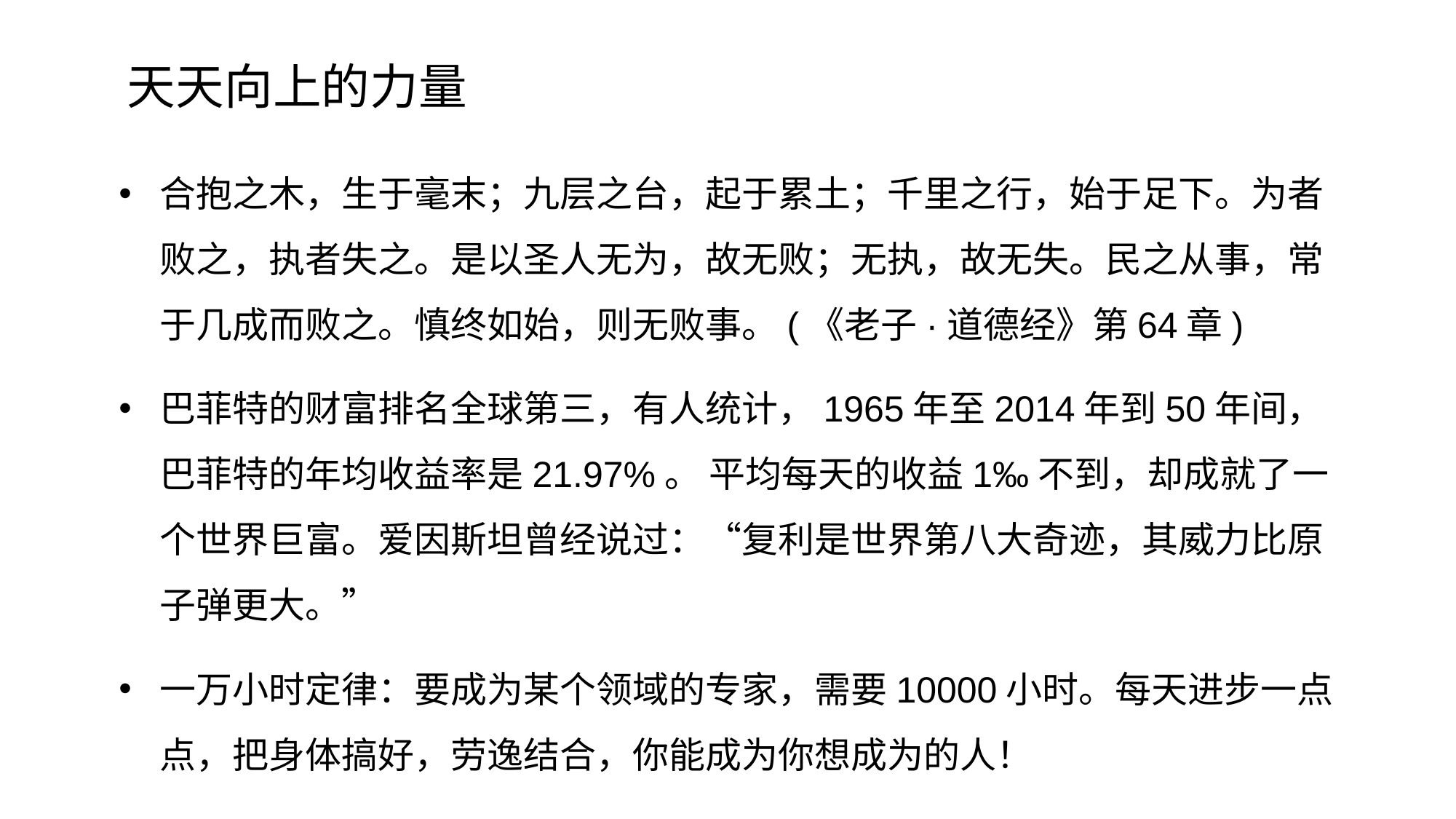

天天向上的力量
合抱之木，生于毫末；九层之台，起于累土；千里之行，始于足下。为者败之，执者失之。是以圣人无为，故无败；无执，故无失。民之从事，常于几成而败之。慎终如始，则无败事。(《老子·道德经》第64章)
巴菲特的财富排名全球第三，有人统计，1965年至2014年到50年间，巴菲特的年均收益率是21.97%。 平均每天的收益1‰不到，却成就了一个世界巨富。爱因斯坦曾经说过：“复利是世界第八大奇迹，其威力比原子弹更大。”
一万小时定律：要成为某个领域的专家，需要10000小时。每天进步一点点，把身体搞好，劳逸结合，你能成为你想成为的人！